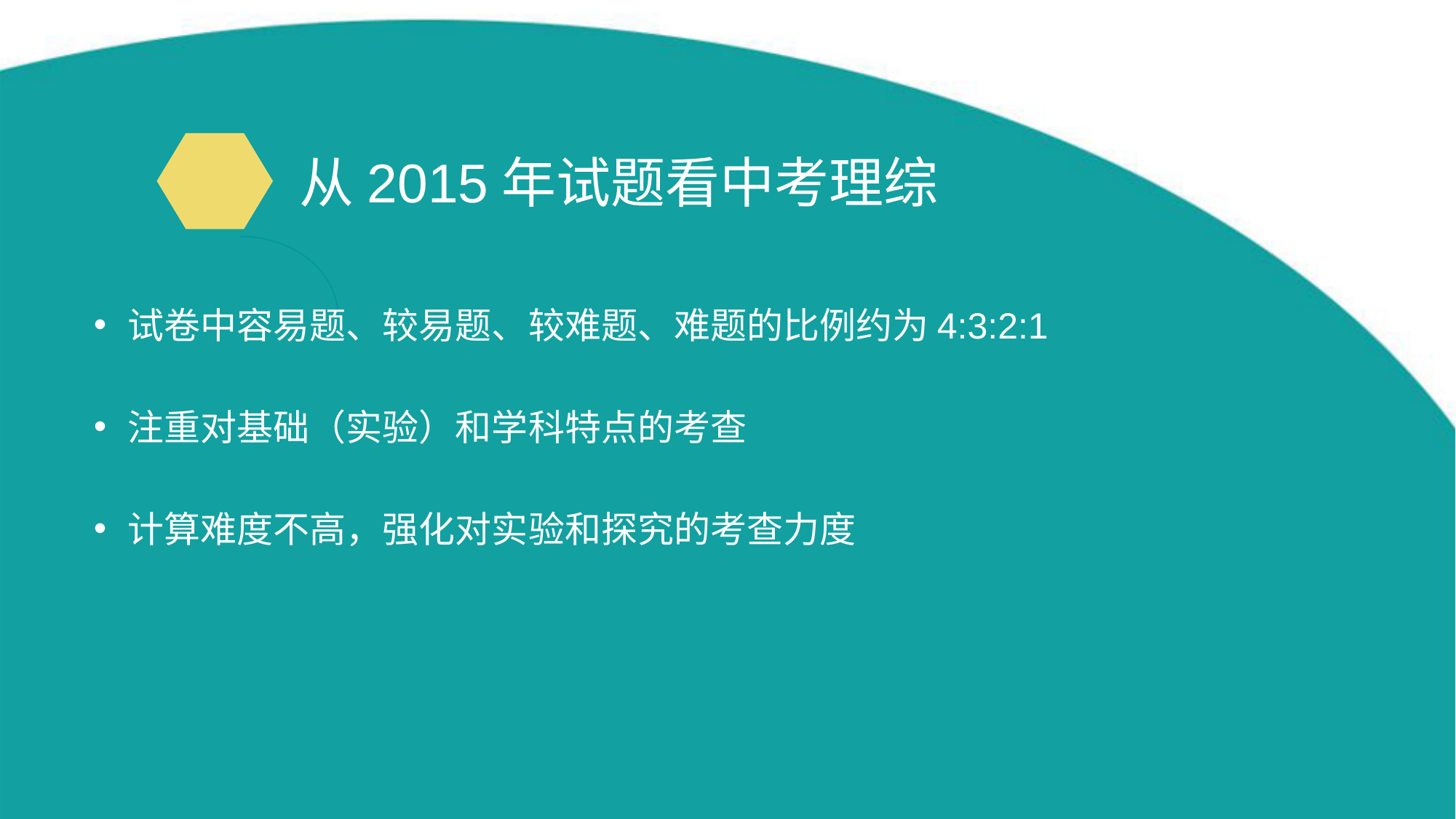

# 从2015年试题看中考理综

试卷中容易题、较易题、较难题、难题的比例约为4:3:2:1

注重对基础（实验）和学科特点的考查

计算难度不高，强化对实验和探究的考查力度